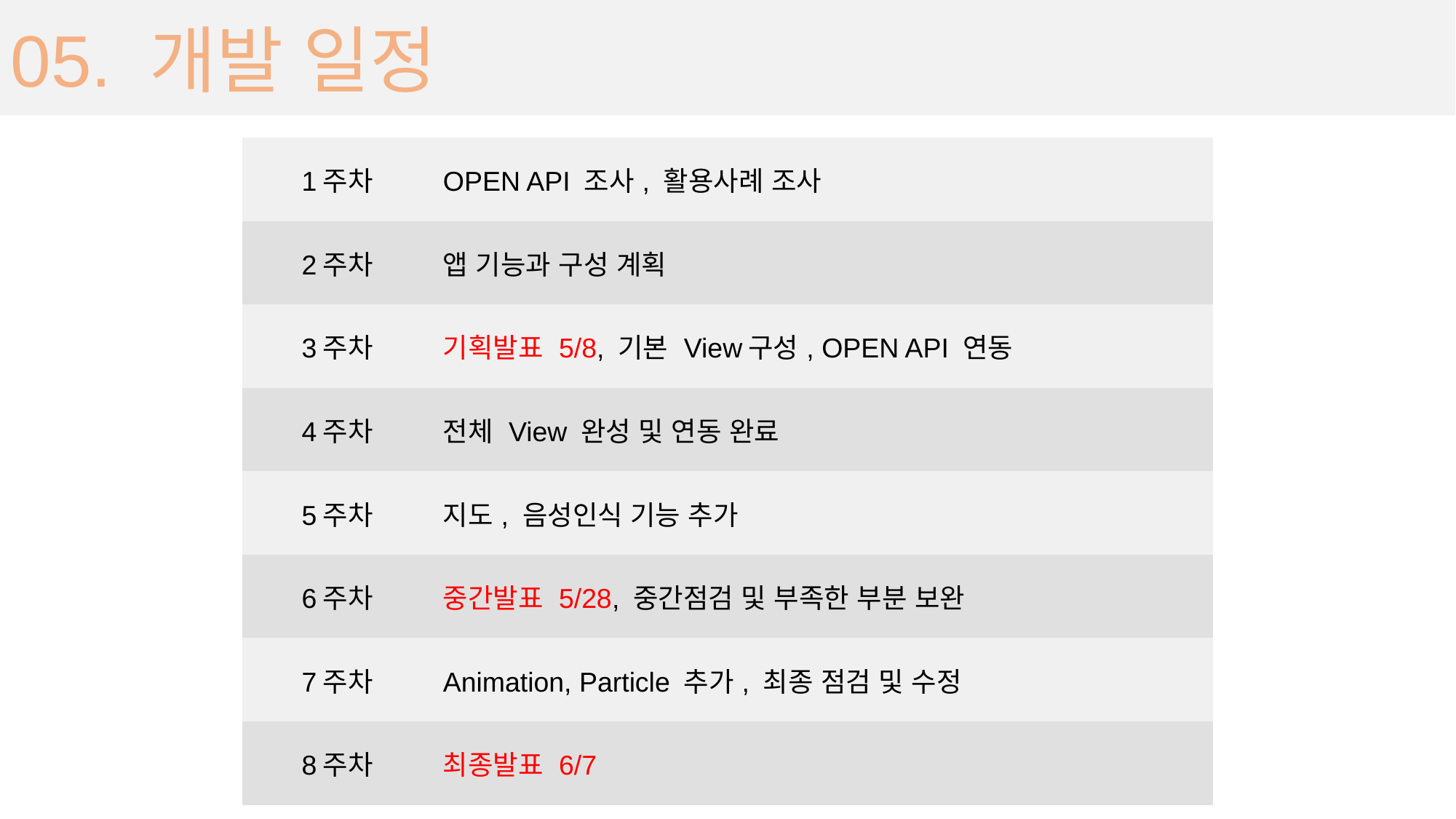

05. 개발 일정
| 1주차 | OPEN API 조사, 활용사례 조사 |
| --- | --- |
| 2주차 | 앱 기능과 구성 계획 |
| 3주차 | 기획발표 5/8, 기본 View구성, OPEN API 연동 |
| 4주차 | 전체 View 완성 및 연동 완료 |
| 5주차 | 지도, 음성인식 기능 추가 |
| 6주차 | 중간발표 5/28, 중간점검 및 부족한 부분 보완 |
| 7주차 | Animation, Particle 추가, 최종 점검 및 수정 |
| 8주차 | 최종발표 6/7 |